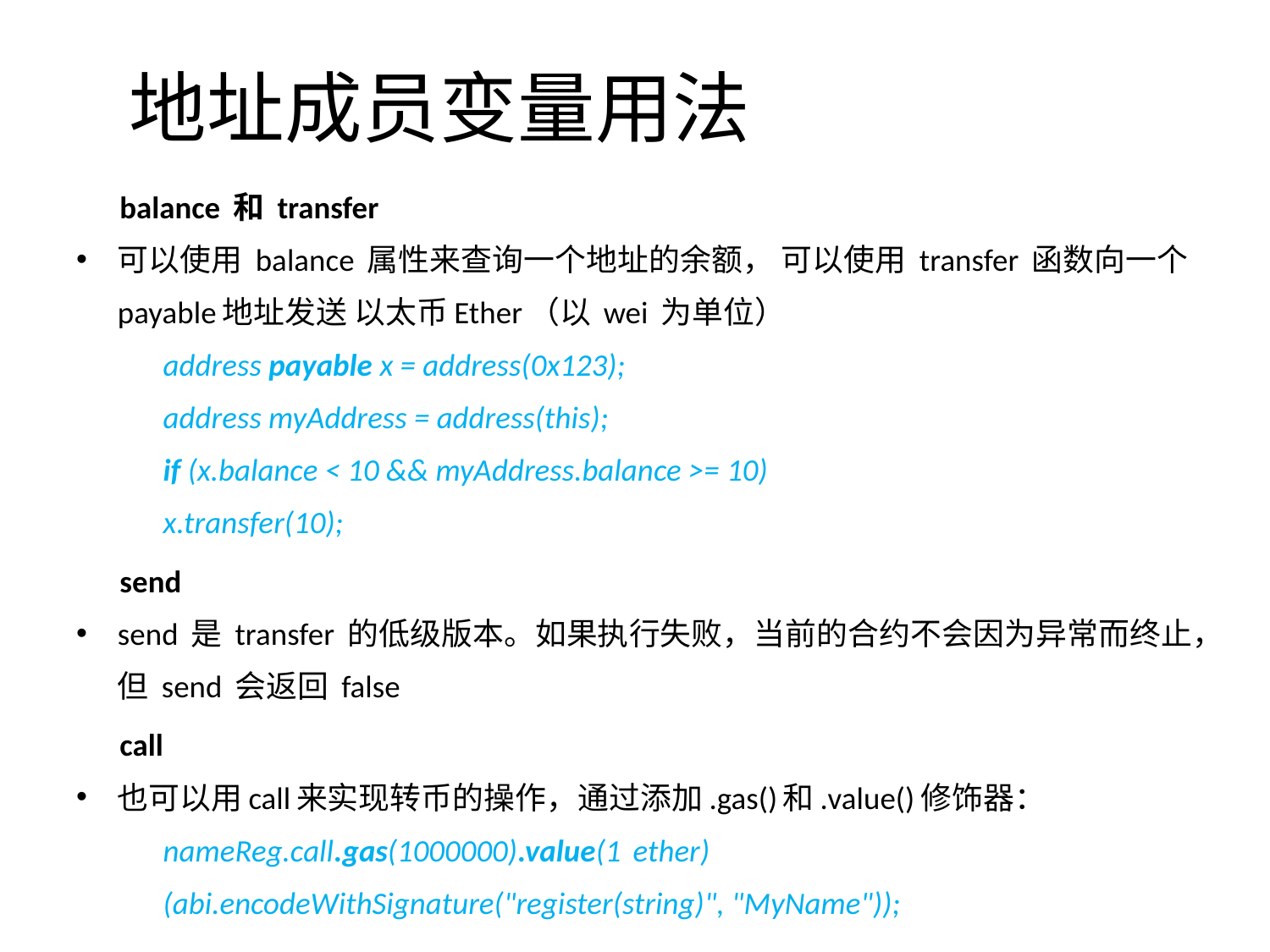

# 地址成员变量用法
balance 和 transfer
可以使用 balance 属性来查询一个地址的余额， 可以使用 transfer 函数向一个payable地址发送 以太币Ether（以 wei 为单位）
address payable x = address(0x123);
address myAddress = address(this);
if (x.balance < 10 && myAddress.balance >= 10)
x.transfer(10);
send
send 是 transfer 的低级版本。如果执行失败，当前的合约不会因为异常而终止，但 send 会返回 false
call
也可以用call来实现转币的操作，通过添加.gas()和.value()修饰器：
nameReg.call.gas(1000000).value(1 		ether)(abi.encodeWithSignature("register(string)", "MyName"));